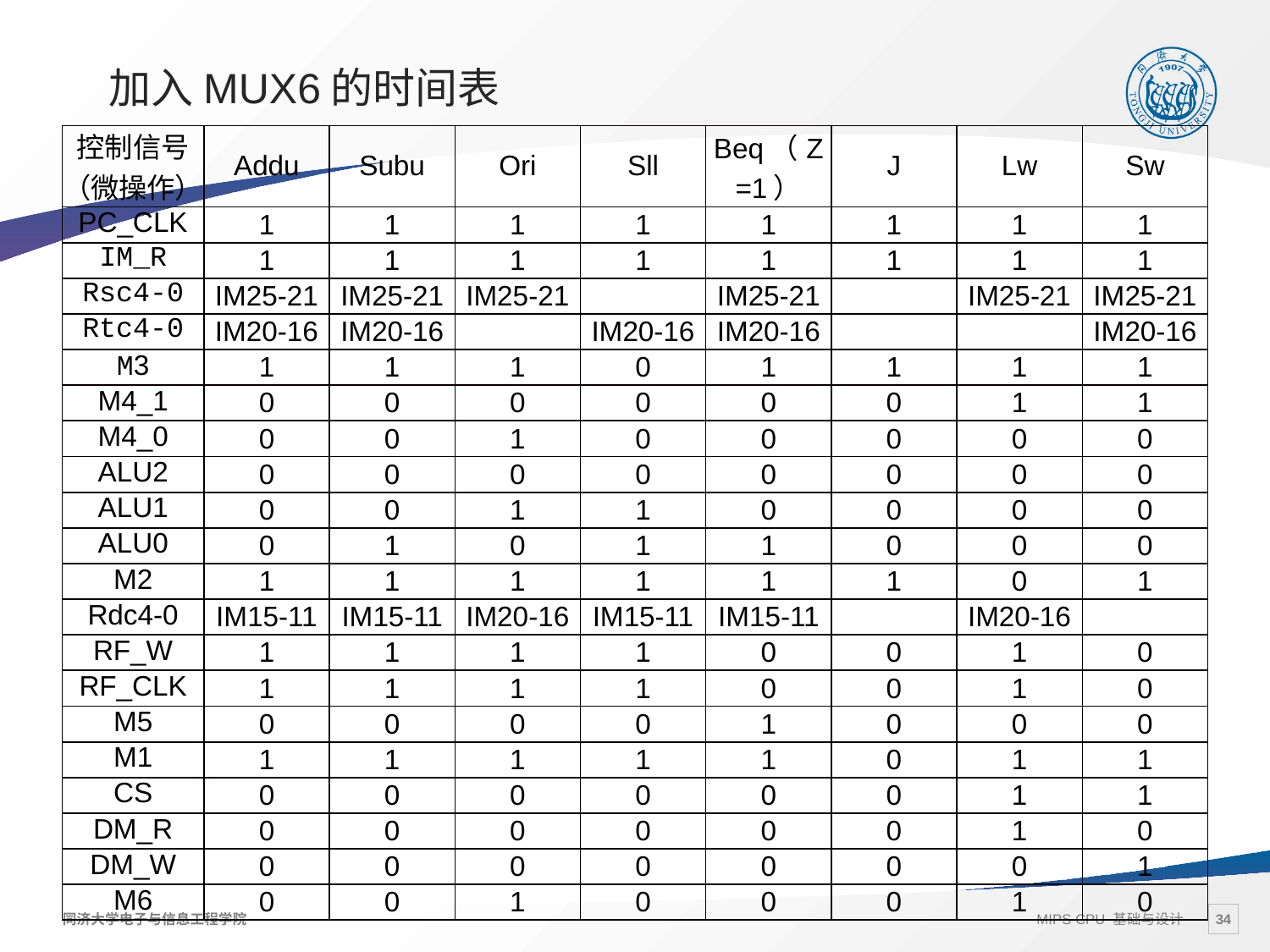

# 加入MUX6的时间表
| 控制信号（微操作） | Addu | Subu | Ori | Sll | Beq（Z=1） | J | Lw | Sw |
| --- | --- | --- | --- | --- | --- | --- | --- | --- |
| PC\_CLK | 1 | 1 | 1 | 1 | 1 | 1 | 1 | 1 |
| IM\_R | 1 | 1 | 1 | 1 | 1 | 1 | 1 | 1 |
| Rsc4-0 | IM25-21 | IM25-21 | IM25-21 |  | IM25-21 |  | IM25-21 | IM25-21 |
| Rtc4-0 | IM20-16 | IM20-16 |  | IM20-16 | IM20-16 |  |  | IM20-16 |
| M3 | 1 | 1 | 1 | 0 | 1 | 1 | 1 | 1 |
| M4\_1 | 0 | 0 | 0 | 0 | 0 | 0 | 1 | 1 |
| M4\_0 | 0 | 0 | 1 | 0 | 0 | 0 | 0 | 0 |
| ALU2 | 0 | 0 | 0 | 0 | 0 | 0 | 0 | 0 |
| ALU1 | 0 | 0 | 1 | 1 | 0 | 0 | 0 | 0 |
| ALU0 | 0 | 1 | 0 | 1 | 1 | 0 | 0 | 0 |
| M2 | 1 | 1 | 1 | 1 | 1 | 1 | 0 | 1 |
| Rdc4-0 | IM15-11 | IM15-11 | IM20-16 | IM15-11 | IM15-11 |  | IM20-16 |  |
| RF\_W | 1 | 1 | 1 | 1 | 0 | 0 | 1 | 0 |
| RF\_CLK | 1 | 1 | 1 | 1 | 0 | 0 | 1 | 0 |
| M5 | 0 | 0 | 0 | 0 | 1 | 0 | 0 | 0 |
| M1 | 1 | 1 | 1 | 1 | 1 | 0 | 1 | 1 |
| CS | 0 | 0 | 0 | 0 | 0 | 0 | 1 | 1 |
| DM\_R | 0 | 0 | 0 | 0 | 0 | 0 | 1 | 0 |
| DM\_W | 0 | 0 | 0 | 0 | 0 | 0 | 0 | 1 |
| M6 | 0 | 0 | 1 | 0 | 0 | 0 | 1 | 0 |